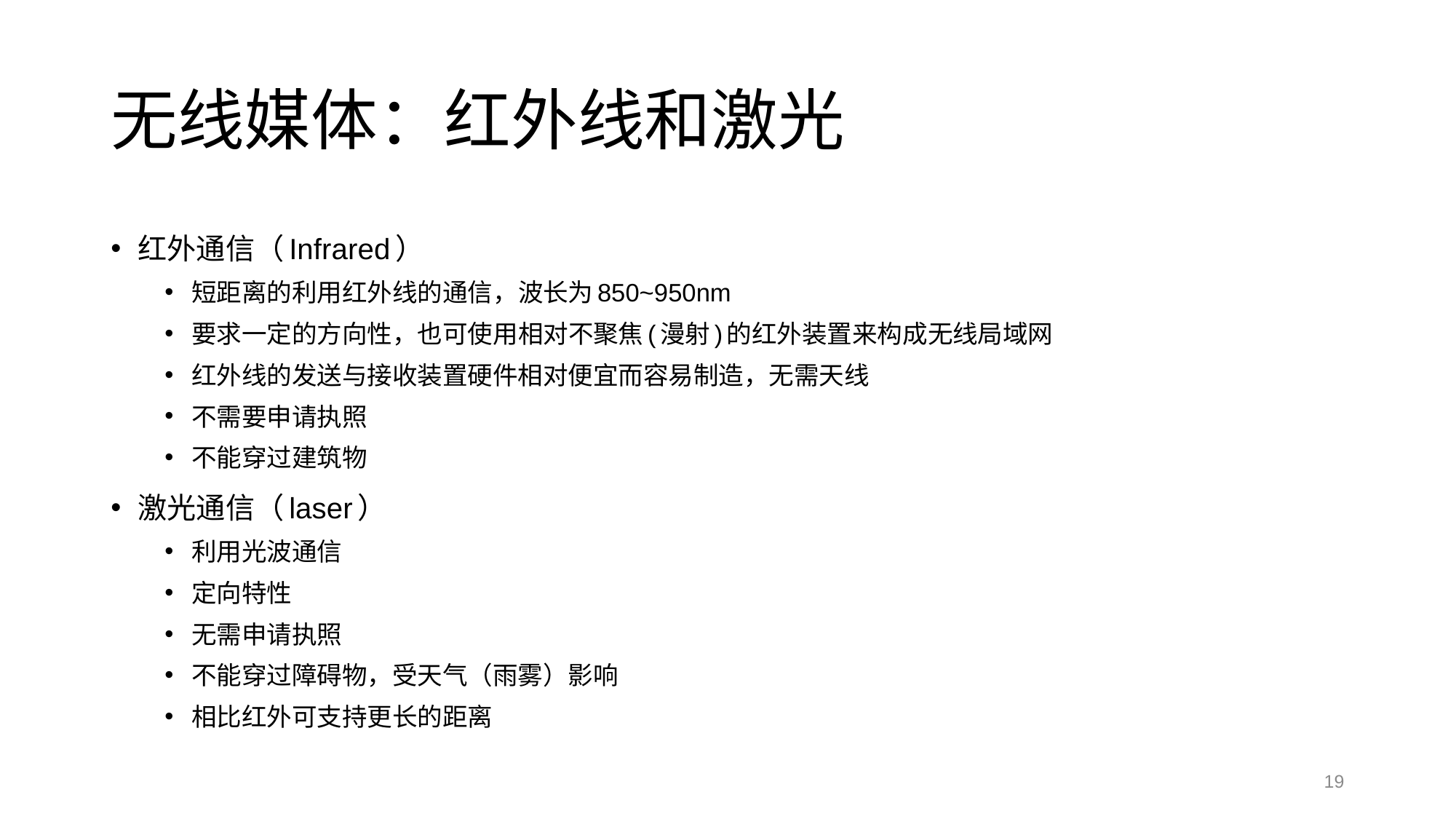

# 无线媒体：红外线和激光
红外通信（Infrared）
短距离的利用红外线的通信，波长为850~950nm
要求一定的方向性，也可使用相对不聚焦(漫射)的红外装置来构成无线局域网
红外线的发送与接收装置硬件相对便宜而容易制造，无需天线
不需要申请执照
不能穿过建筑物
激光通信（laser）
利用光波通信
定向特性
无需申请执照
不能穿过障碍物，受天气（雨雾）影响
相比红外可支持更长的距离
19